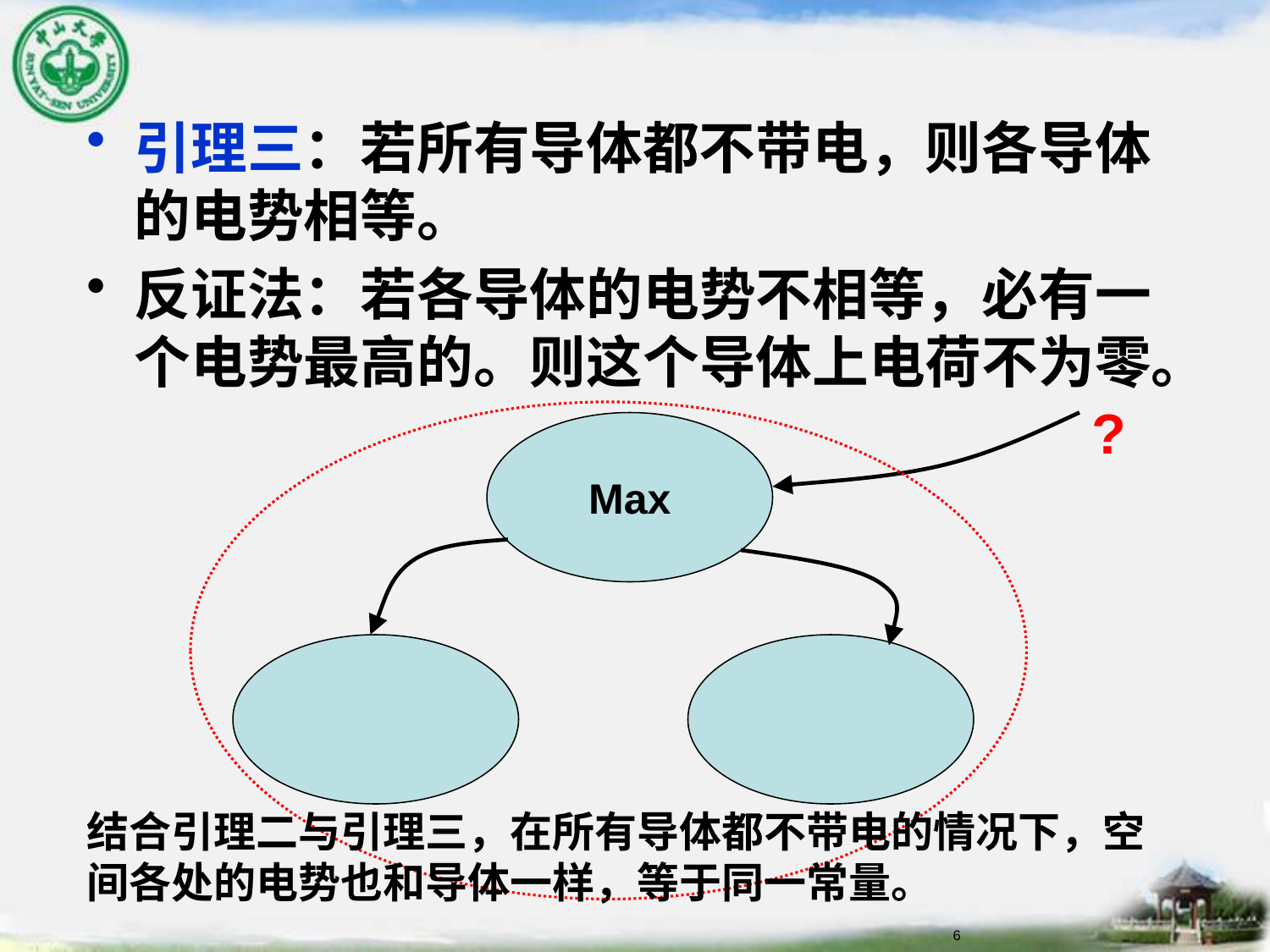

引理三：若所有导体都不带电，则各导体的电势相等。
反证法：若各导体的电势不相等，必有一个电势最高的。则这个导体上电荷不为零。
?

Max

结合引理二与引理三，在所有导体都不带电的情况下，空间各处的电势也和导体一样，等于同一常量。
6